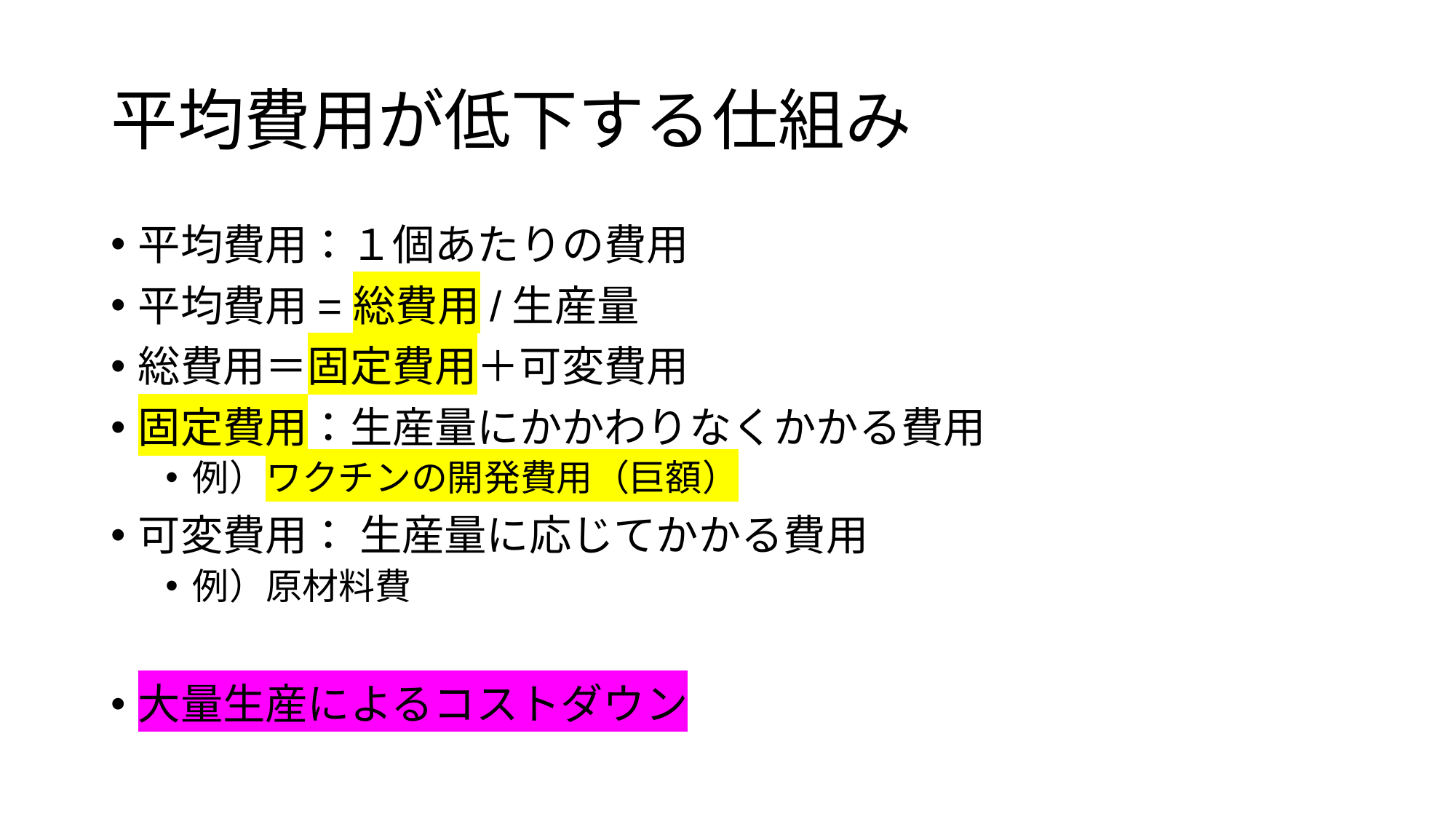

# 平均費用が低下する仕組み
平均費用：１個あたりの費用
平均費用=総費用/生産量
総費用＝固定費用＋可変費用
固定費用：生産量にかかわりなくかかる費用
例）ワクチンの開発費用（巨額）
可変費用： 生産量に応じてかかる費用
例）原材料費

大量生産によるコストダウン